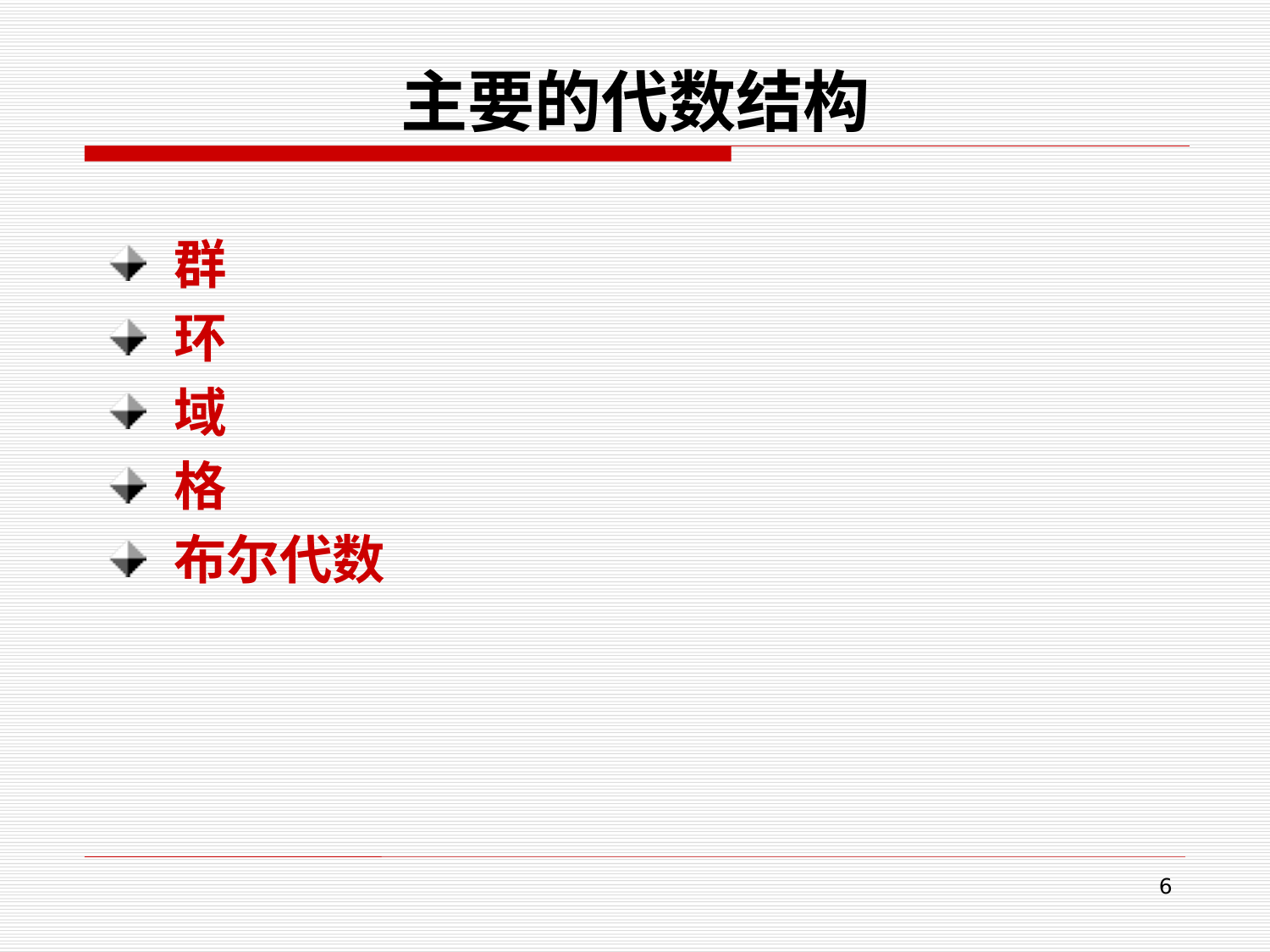

# 主要的代数结构
群
环
域
格
布尔代数
6